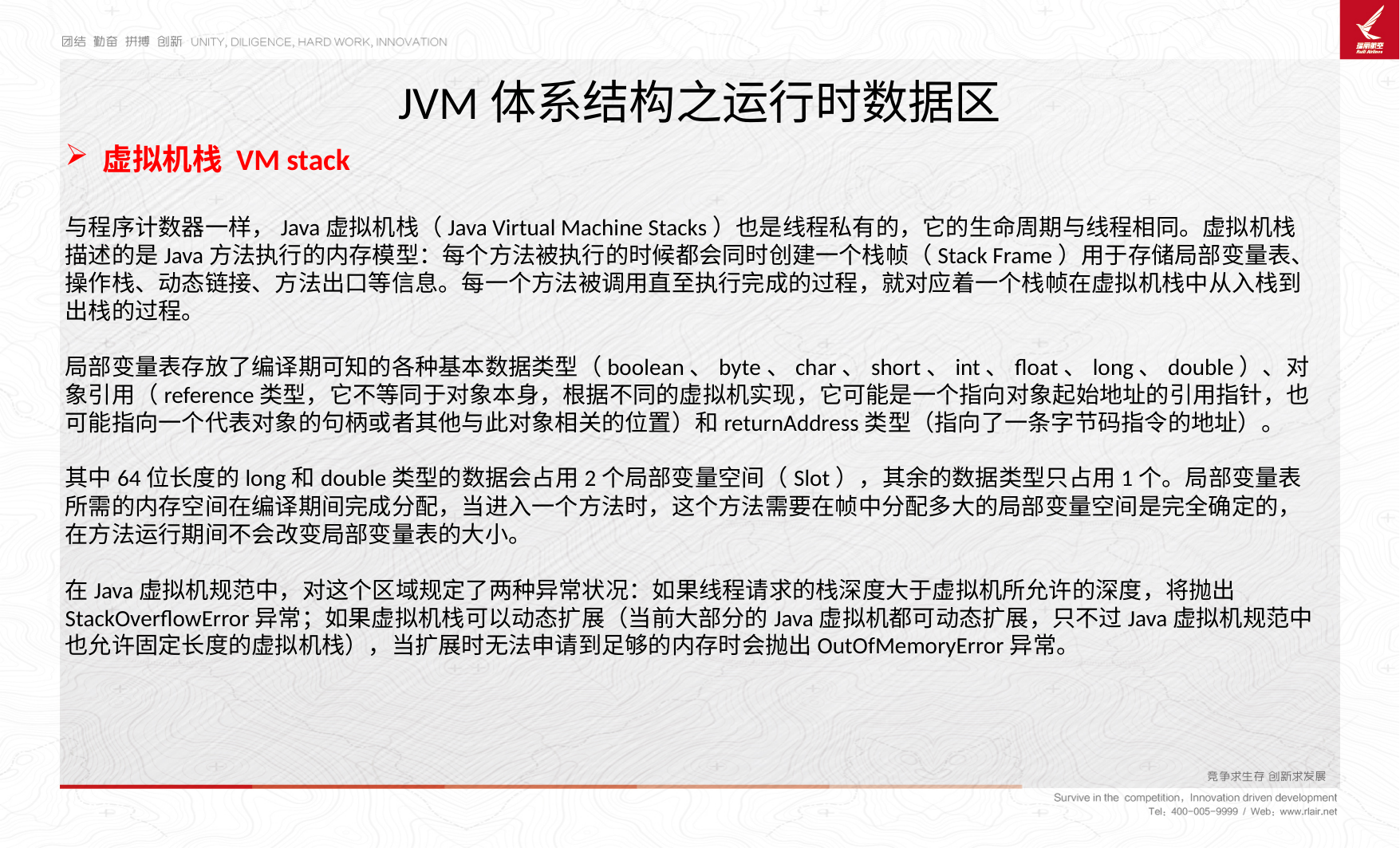

JVM体系结构之运行时数据区
虚拟机栈 VM stack

与程序计数器一样，Java虚拟机栈（Java Virtual Machine Stacks）也是线程私有的，它的生命周期与线程相同。虚拟机栈描述的是Java方法执行的内存模型：每个方法被执行的时候都会同时创建一个栈帧（Stack Frame）用于存储局部变量表、操作栈、动态链接、方法出口等信息。每一个方法被调用直至执行完成的过程，就对应着一个栈帧在虚拟机栈中从入栈到出栈的过程。

局部变量表存放了编译期可知的各种基本数据类型（boolean、byte、char、short、int、float、long、double）、对象引用（reference类型，它不等同于对象本身，根据不同的虚拟机实现，它可能是一个指向对象起始地址的引用指针，也可能指向一个代表对象的句柄或者其他与此对象相关的位置）和returnAddress类型（指向了一条字节码指令的地址）。

其中64位长度的long和double类型的数据会占用2个局部变量空间（Slot），其余的数据类型只占用1个。局部变量表所需的内存空间在编译期间完成分配，当进入一个方法时，这个方法需要在帧中分配多大的局部变量空间是完全确定的，在方法运行期间不会改变局部变量表的大小。

在Java虚拟机规范中，对这个区域规定了两种异常状况：如果线程请求的栈深度大于虚拟机所允许的深度，将抛出StackOverflowError异常；如果虚拟机栈可以动态扩展（当前大部分的Java虚拟机都可动态扩展，只不过Java虚拟机规范中也允许固定长度的虚拟机栈），当扩展时无法申请到足够的内存时会抛出OutOfMemoryError异常。